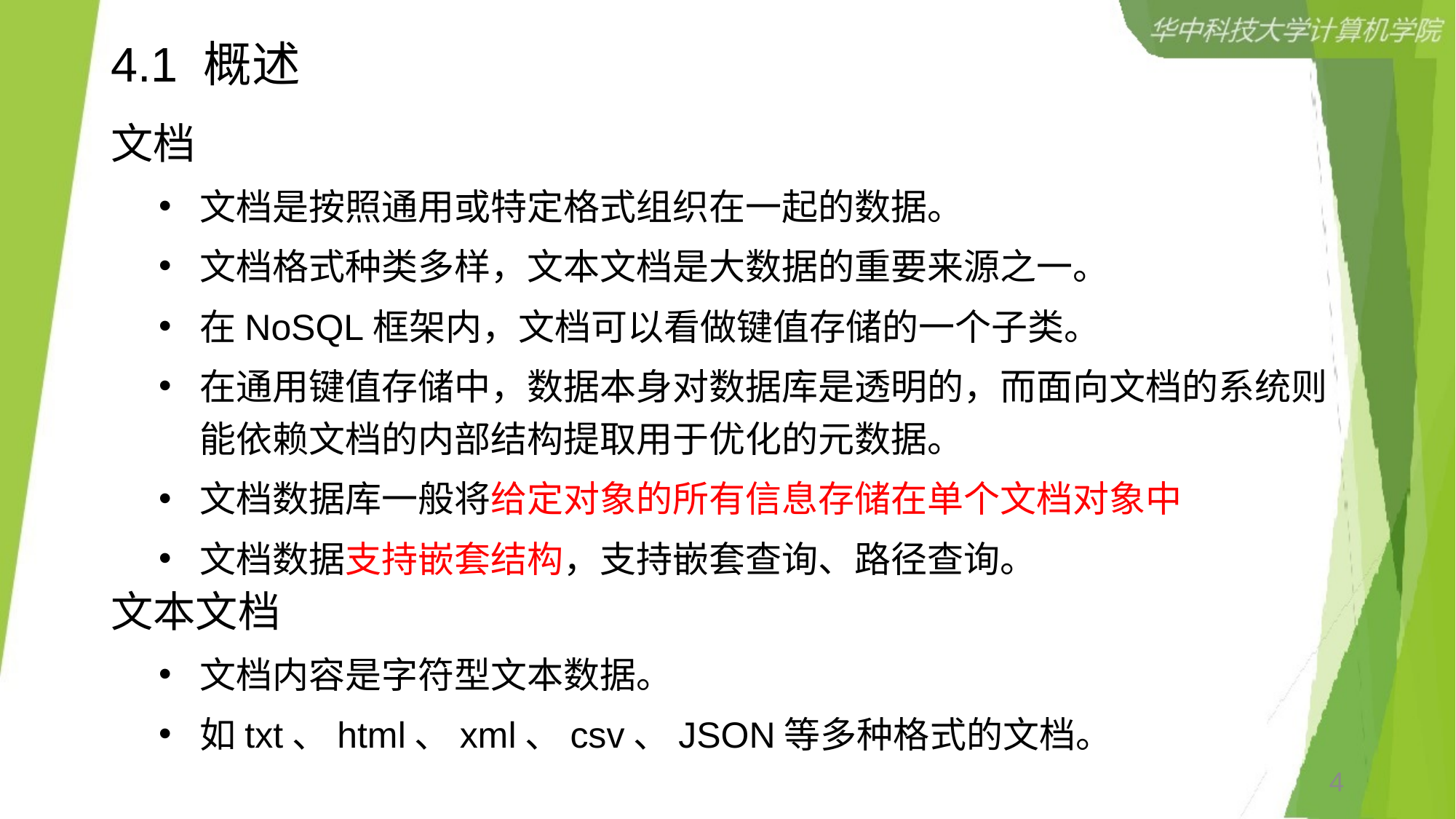

# 4.1 概述
文档
文档是按照通用或特定格式组织在一起的数据。
文档格式种类多样，文本文档是大数据的重要来源之一。
在NoSQL框架内，文档可以看做键值存储的一个子类。
在通用键值存储中，数据本身对数据库是透明的，而面向文档的系统则能依赖文档的内部结构提取用于优化的元数据。
文档数据库一般将给定对象的所有信息存储在单个文档对象中
文档数据支持嵌套结构，支持嵌套查询、路径查询。
文本文档
文档内容是字符型文本数据。
如txt、html、xml、csv、JSON等多种格式的文档。
4